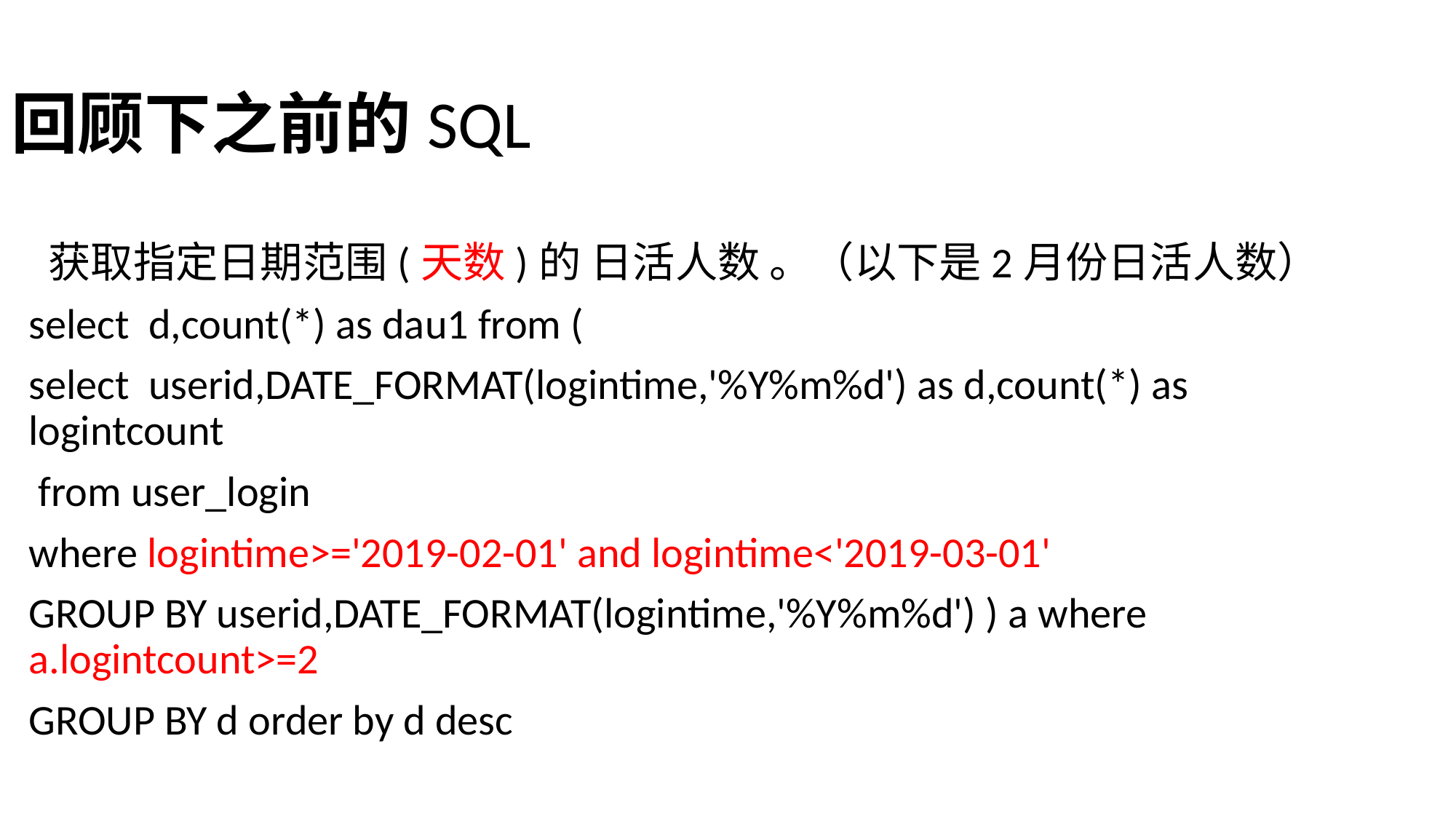

# 回顾下之前的SQL

 获取指定日期范围(天数)的 日活人数 。（以下是2月份日活人数）
select  d,count(*) as dau1 from (
select  userid,DATE_FORMAT(logintime,'%Y%m%d') as d,count(*) as logintcount
 from user_login
where logintime>='2019-02-01' and logintime<'2019-03-01'
GROUP BY userid,DATE_FORMAT(logintime,'%Y%m%d') ) a where a.logintcount>=2
GROUP BY d order by d desc